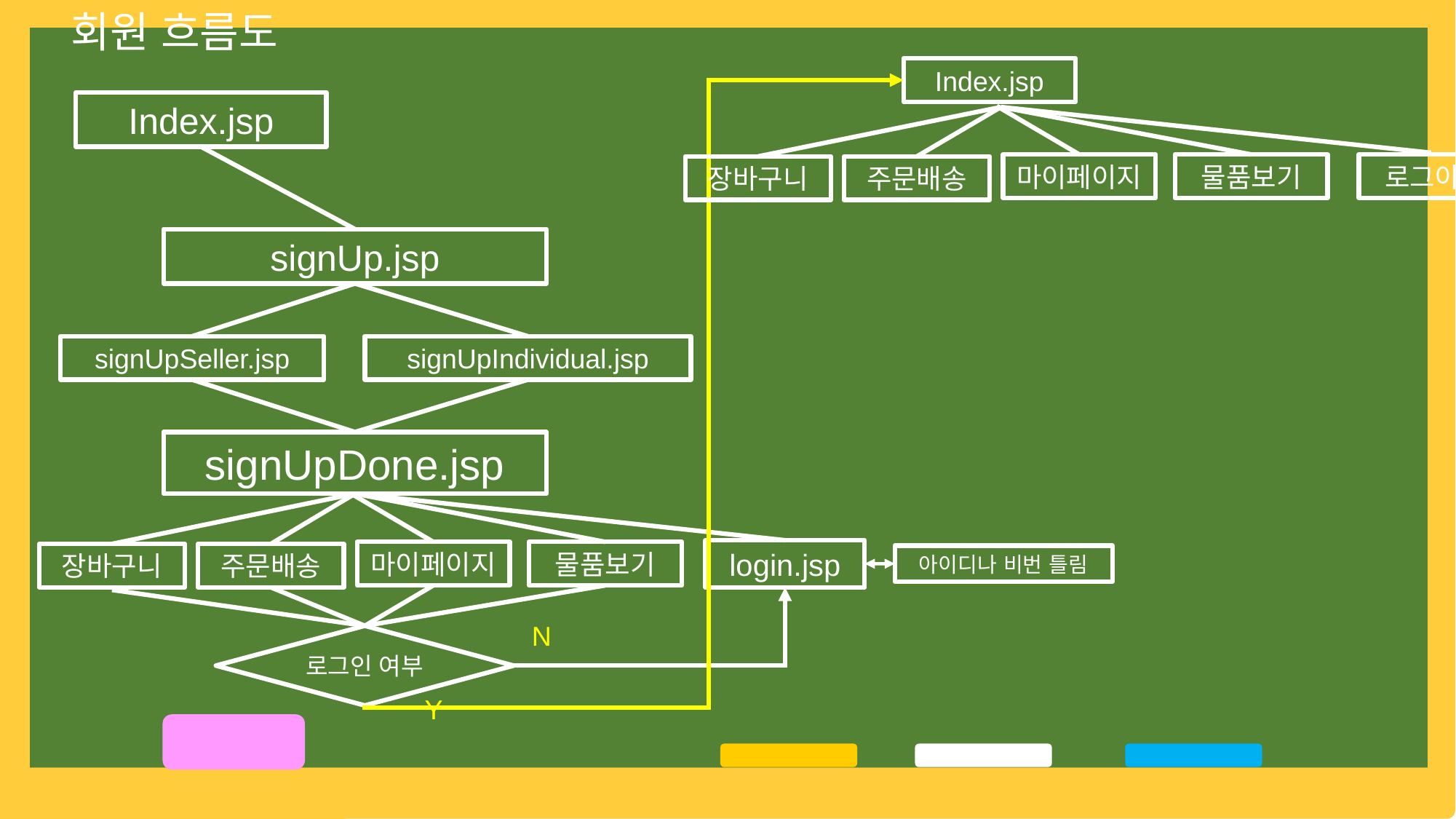

회원 흐름도
Index.jsp
Index.jsp
마이페이지
물품보기
로그아웃
장바구니
주문배송
signUp.jsp
signUpSeller.jsp
signUpIndividual.jsp
signUpDone.jsp
login.jsp
마이페이지
물품보기
장바구니
주문배송
아이디나 비번 틀림
N
로그인 여부
Y